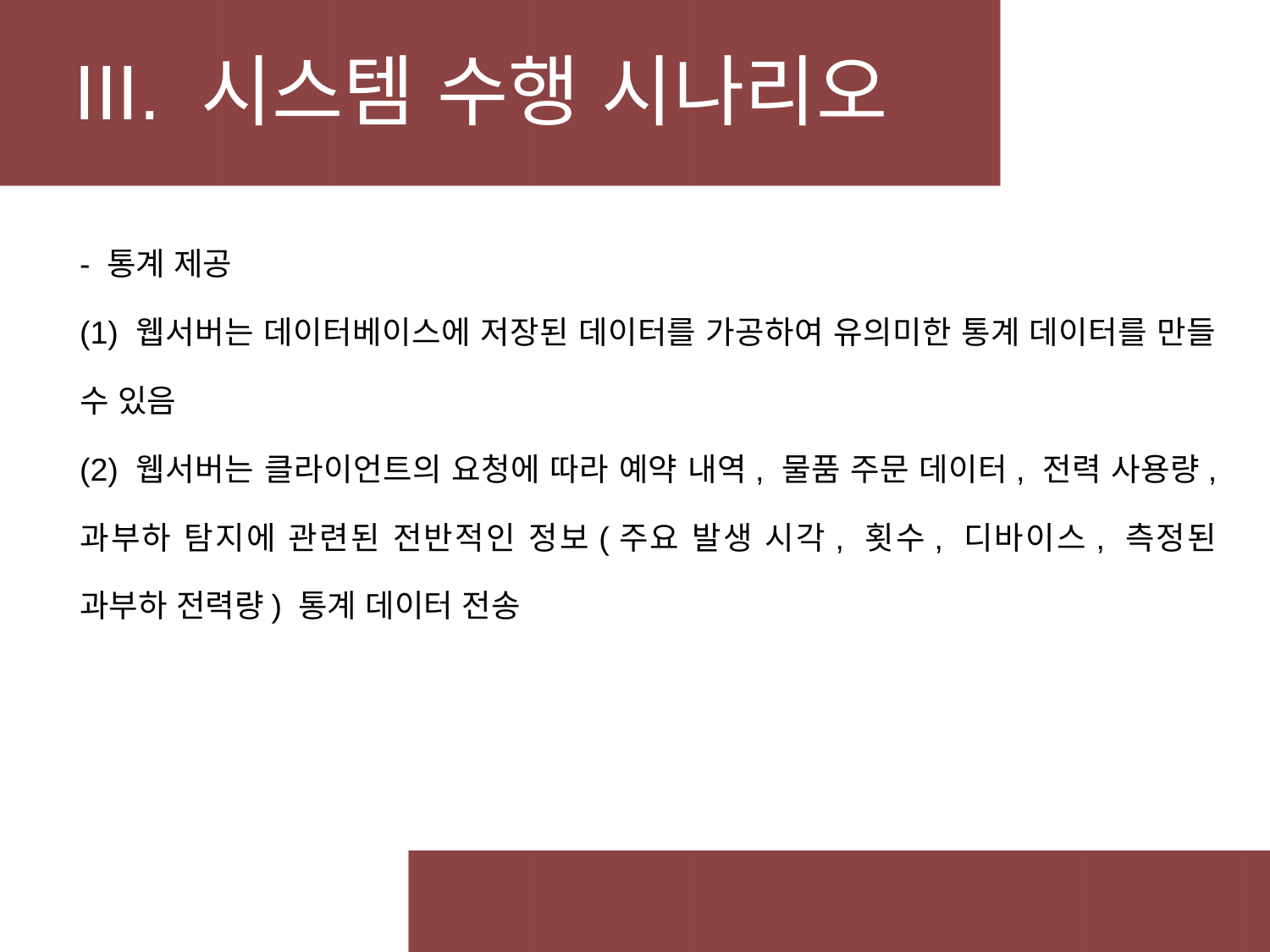

# III. 시스템 수행 시나리오
- 통계 제공
(1) 웹서버는 데이터베이스에 저장된 데이터를 가공하여 유의미한 통계 데이터를 만들 수 있음
(2) 웹서버는 클라이언트의 요청에 따라 예약 내역, 물품 주문 데이터, 전력 사용량, 과부하 탐지에 관련된 전반적인 정보(주요 발생 시각, 횟수, 디바이스, 측정된 과부하 전력량) 통계 데이터 전송